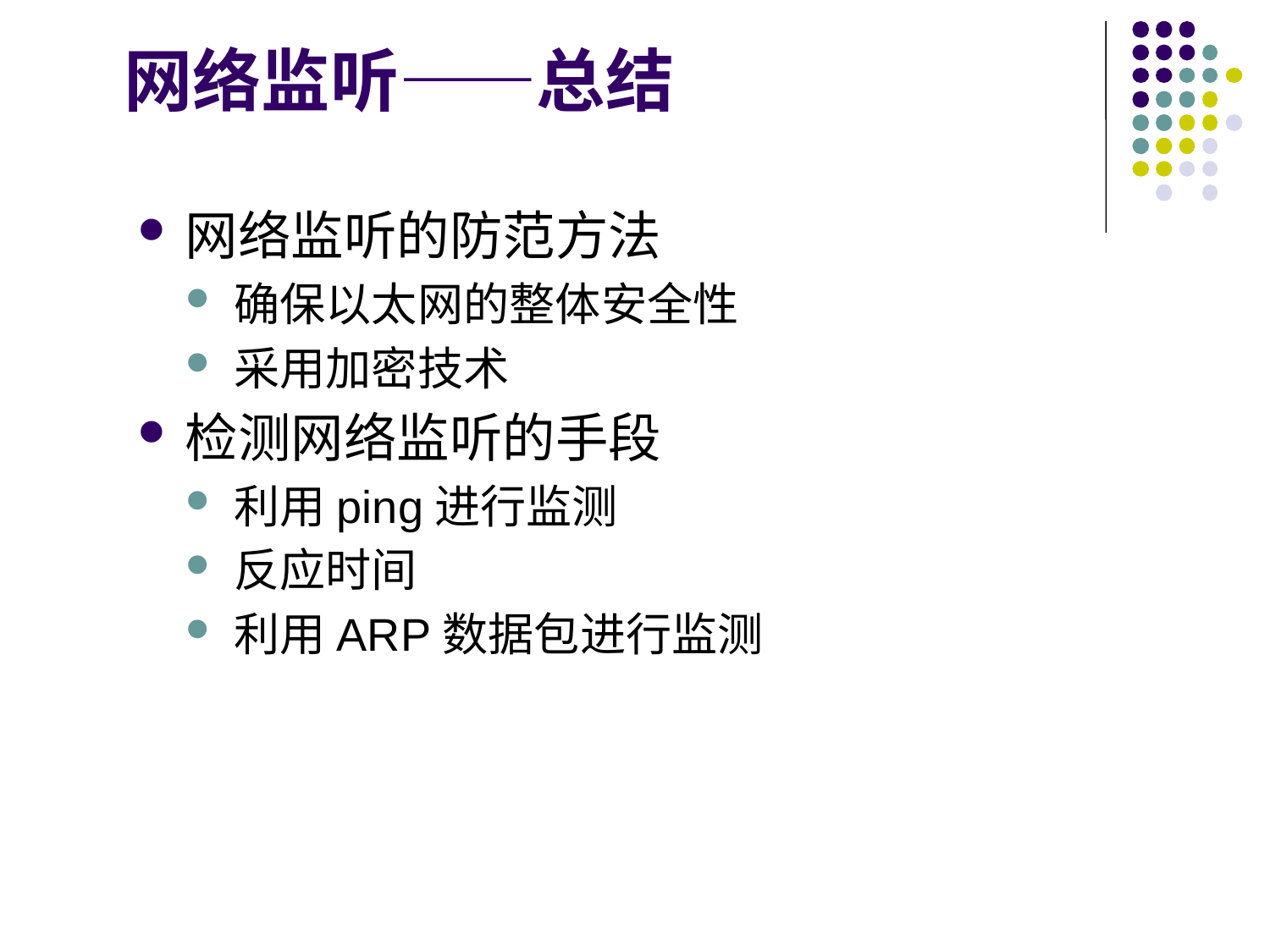

# 网络监听——总结
网络监听的防范方法
确保以太网的整体安全性
采用加密技术
检测网络监听的手段
利用ping进行监测
反应时间
利用ARP数据包进行监测